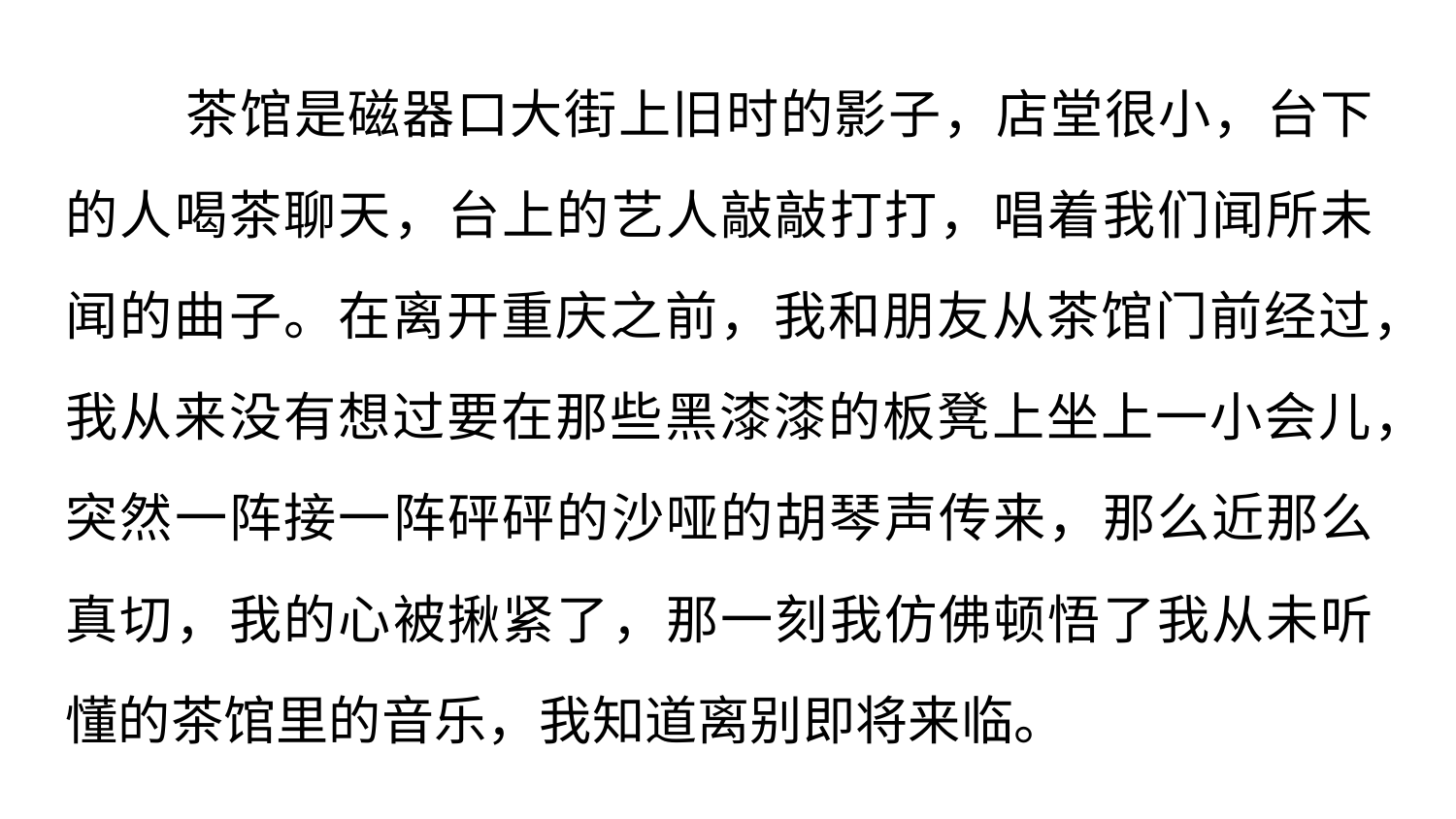

茶馆是磁器口大街上旧时的影子，店堂很小，台下的人喝茶聊天，台上的艺人敲敲打打，唱着我们闻所未闻的曲子。在离开重庆之前，我和朋友从茶馆门前经过，我从来没有想过要在那些黑漆漆的板凳上坐上一小会儿，突然一阵接一阵砰砰的沙哑的胡琴声传来，那么近那么真切，我的心被揪紧了，那一刻我仿佛顿悟了我从未听懂的茶馆里的音乐，我知道离别即将来临。